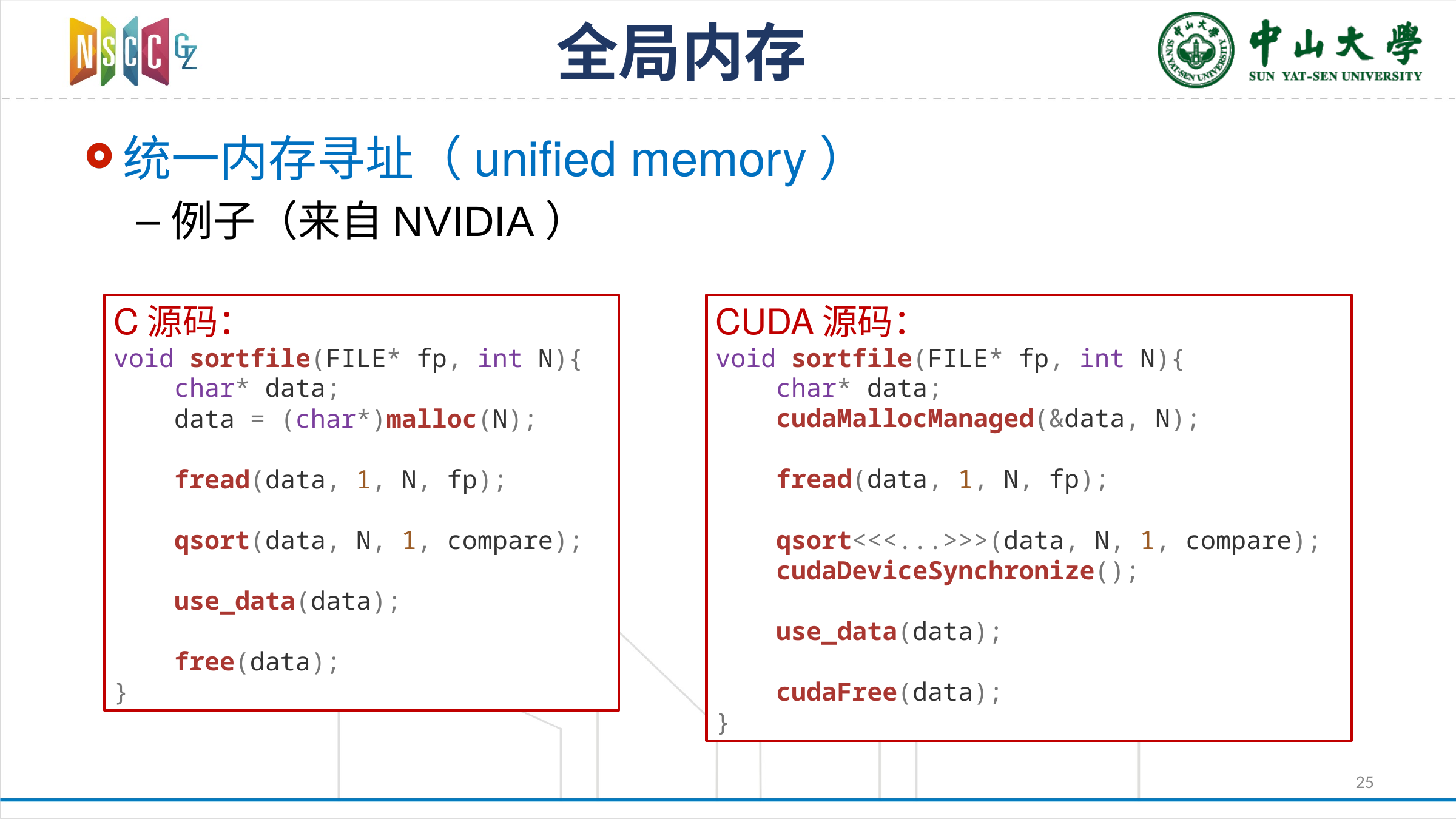

# 全局内存
统一内存寻址（unified memory）
例子（来自NVIDIA）
C源码：
void sortfile(FILE* fp, int N){
    char* data;
    data = (char*)malloc(N);
    fread(data, 1, N, fp);
    qsort(data, N, 1, compare);
    use_data(data);
    free(data);
}
CUDA源码：
void sortfile(FILE* fp, int N){
    char* data;
    cudaMallocManaged(&data, N);
    fread(data, 1, N, fp);

    qsort<<<...>>>(data, N, 1, compare);
    cudaDeviceSynchronize();
    use_data(data);

    cudaFree(data);
}
25